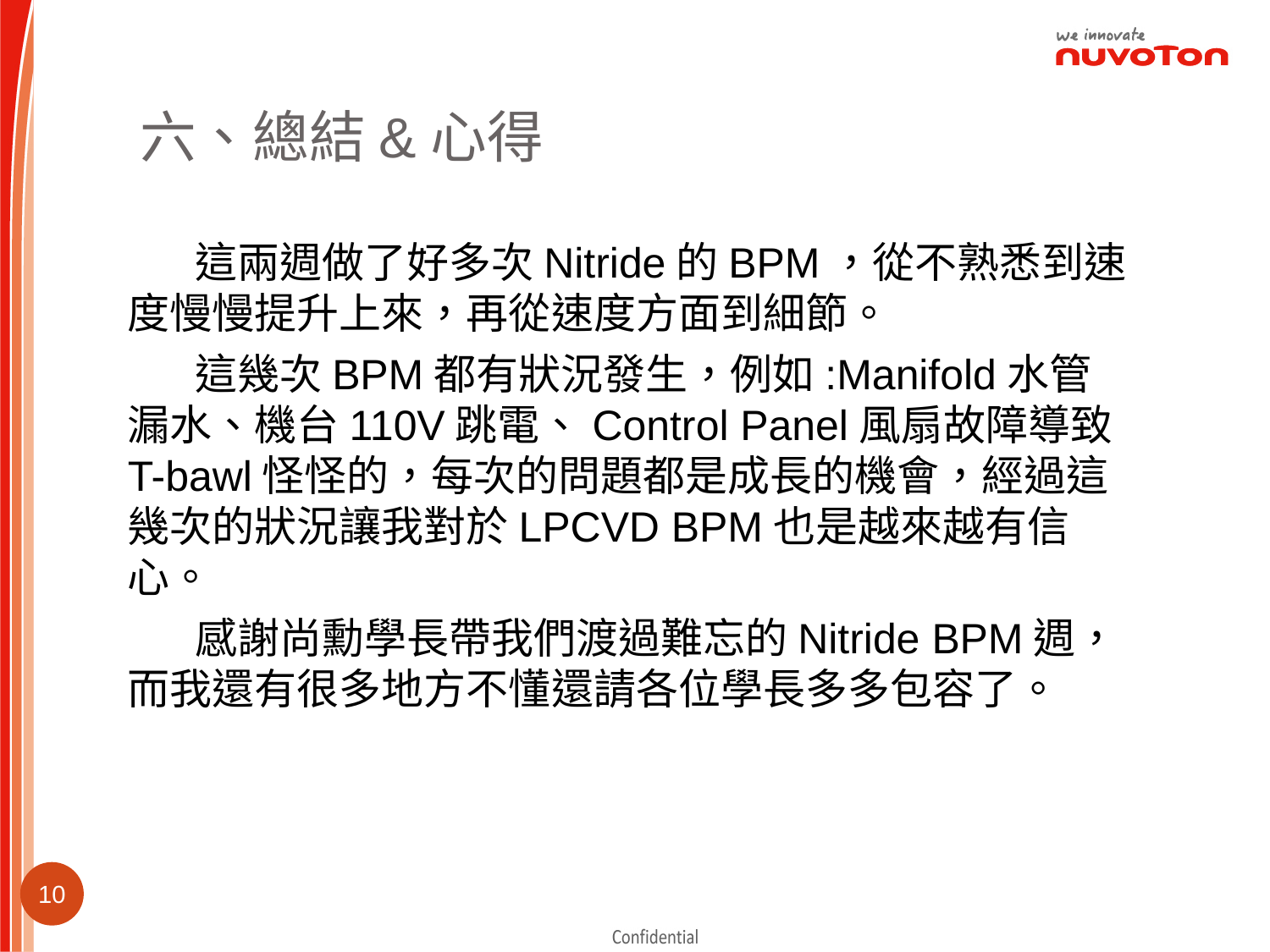

# 六、總結&心得
      這兩週做了好多次Nitride的BPM，從不熟悉到速度慢慢提升上來，再從速度方面到細節。
      這幾次BPM都有狀況發生，例如:Manifold水管漏水、機台110V跳電、Control Panel風扇故障導致T-bawl怪怪的，每次的問題都是成長的機會，經過這幾次的狀況讓我對於LPCVD BPM也是越來越有信心。
      感謝尚勳學長帶我們渡過難忘的Nitride BPM週，而我還有很多地方不懂還請各位學長多多包容了。

10